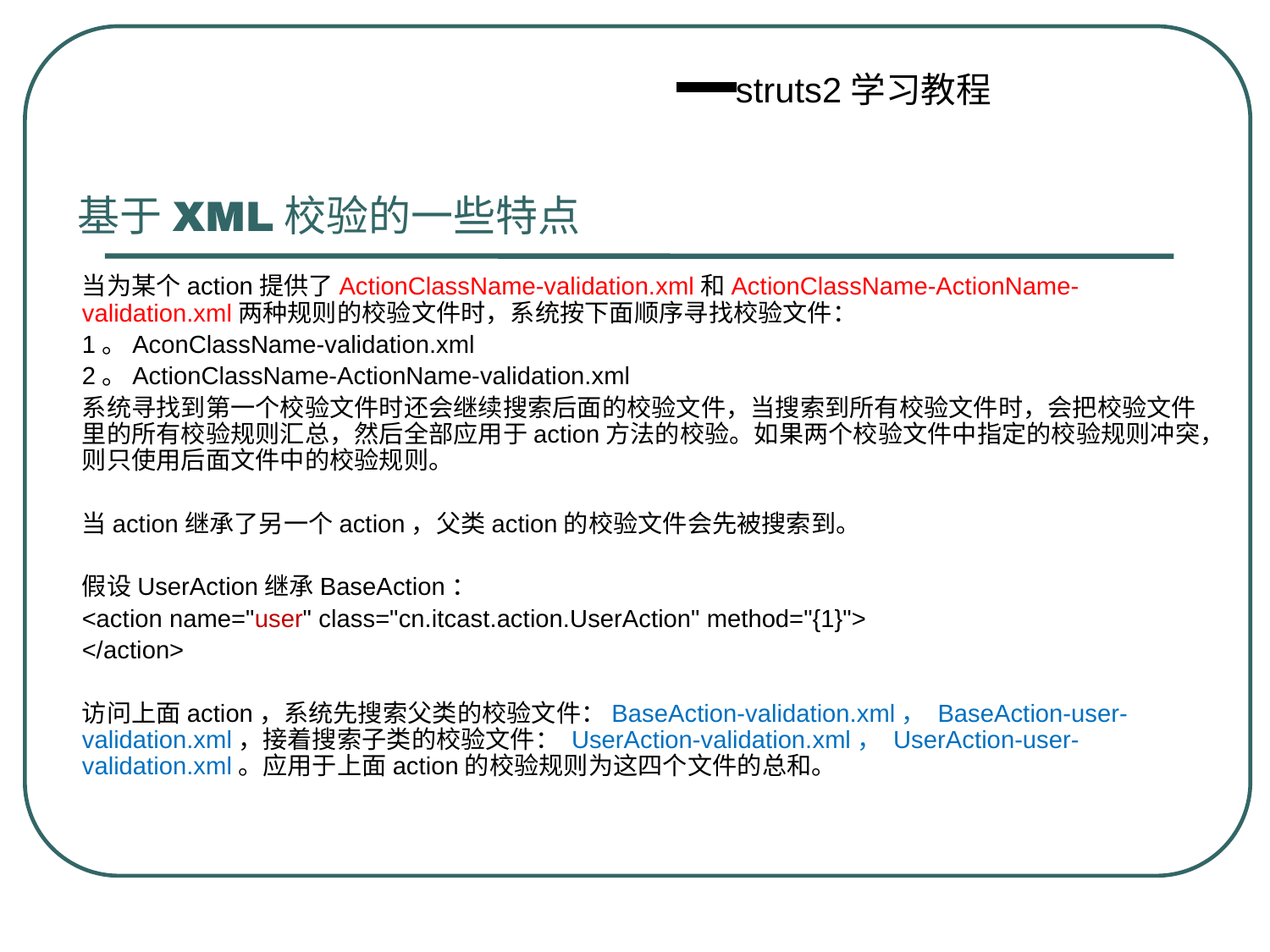

基于XML校验的一些特点
当为某个action提供了ActionClassName-validation.xml和ActionClassName-ActionName-validation.xml两种规则的校验文件时，系统按下面顺序寻找校验文件：
1。AconClassName-validation.xml
2。ActionClassName-ActionName-validation.xml
系统寻找到第一个校验文件时还会继续搜索后面的校验文件，当搜索到所有校验文件时，会把校验文件里的所有校验规则汇总，然后全部应用于action方法的校验。如果两个校验文件中指定的校验规则冲突，则只使用后面文件中的校验规则。

当action继承了另一个action，父类action的校验文件会先被搜索到。

假设UserAction继承BaseAction：
<action name="user" class="cn.itcast.action.UserAction" method="{1}">
</action>

访问上面action，系统先搜索父类的校验文件：BaseAction-validation.xml， BaseAction-user-validation.xml，接着搜索子类的校验文件： UserAction-validation.xml， UserAction-user-validation.xml。应用于上面action的校验规则为这四个文件的总和。